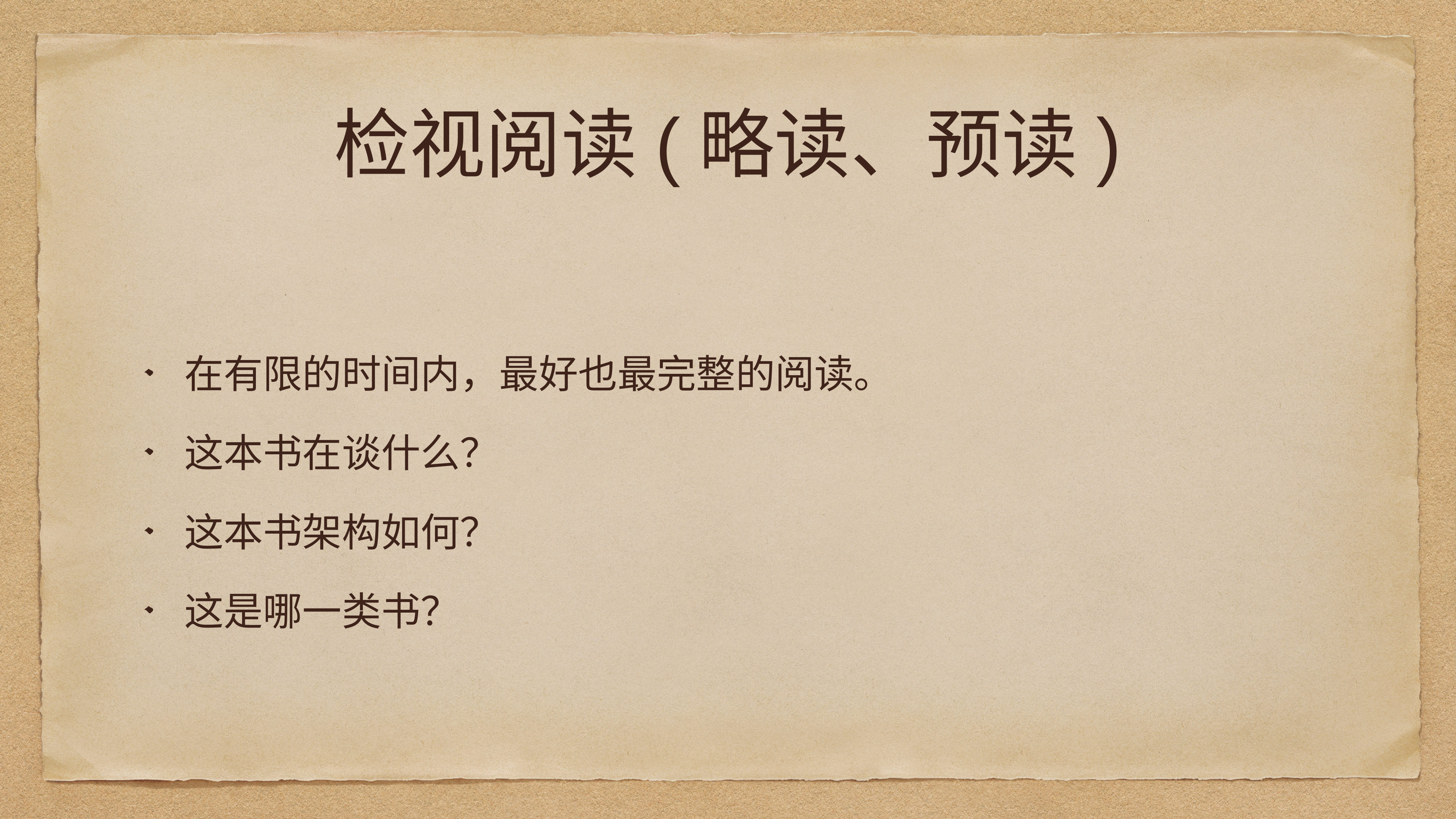

# 检视阅读(略读、预读)
在有限的时间内，最好也最完整的阅读。
这本书在谈什么？
这本书架构如何？
这是哪一类书？